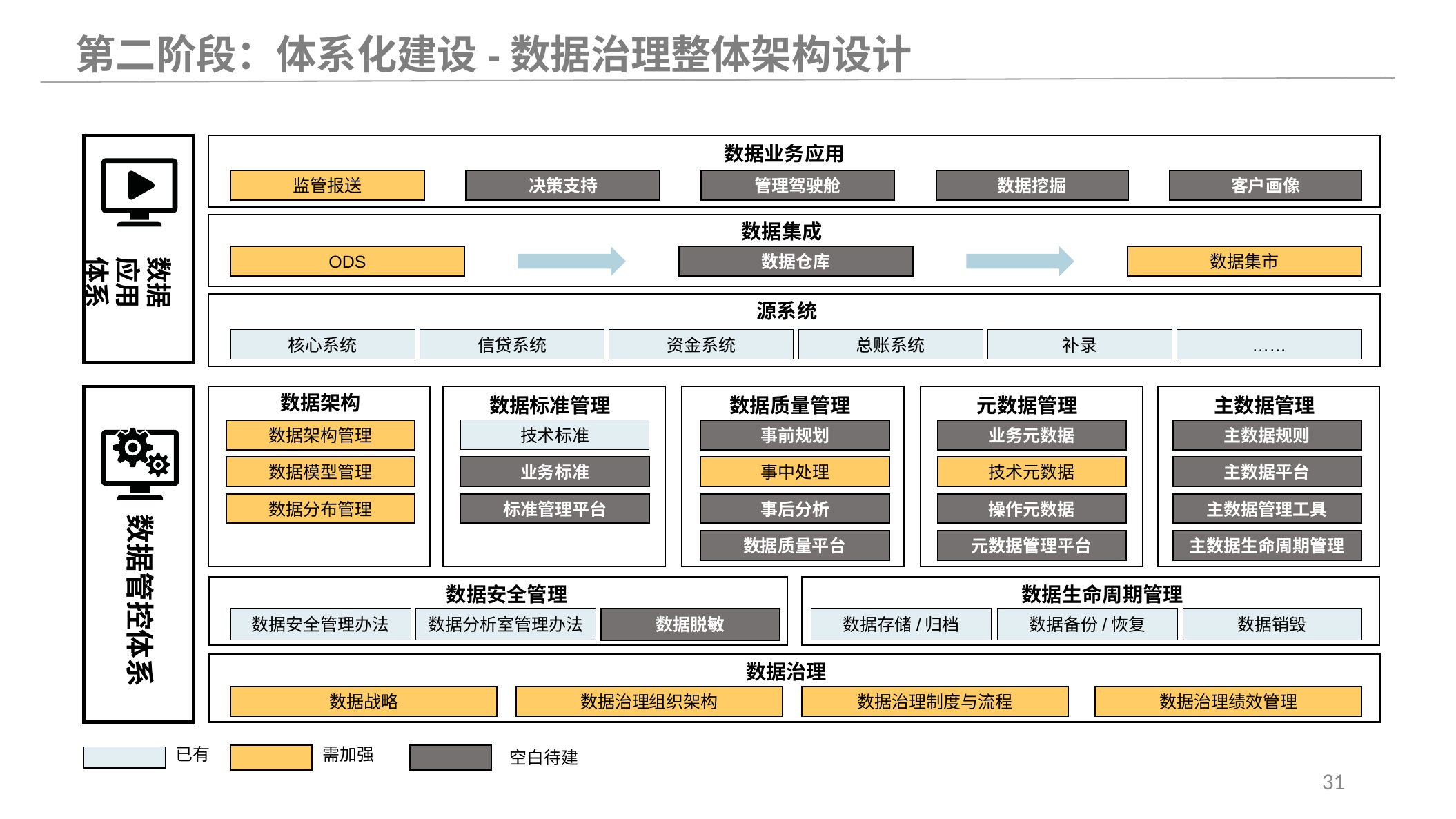

第二阶段：体系化建设-数据治理整体架构设计

数据业务应用

监管报送
决策支持
客户画像
管理驾驶舱
数据挖掘
数据集成

ODS

数据仓库

数据集市
数据应用体系
源系统

核心系统
信贷系统
资金系统
总账系统
补录
……
数据架构

数据标准管理
数据质量管理
元数据管理
主数据管理
数据架构管理
事前规划
技术标准
业务元数据
主数据规则

数据模型管理
事中处理
业务标准
技术元数据
主数据平台
数据分布管理
标准管理平台
事后分析
操作元数据
主数据管理工具
数据管控体系
元数据管理平台
数据质量平台
主数据生命周期管理

数据安全管理

数据生命周期管理
数据安全管理办法
数据分析室管理办法
数据脱敏
数据存储/归档
数据备份/恢复
数据销毁

数据治理
数据战略
数据治理组织架构
数据治理制度与流程
数据治理绩效管理
已有
需加强
空白待建

31